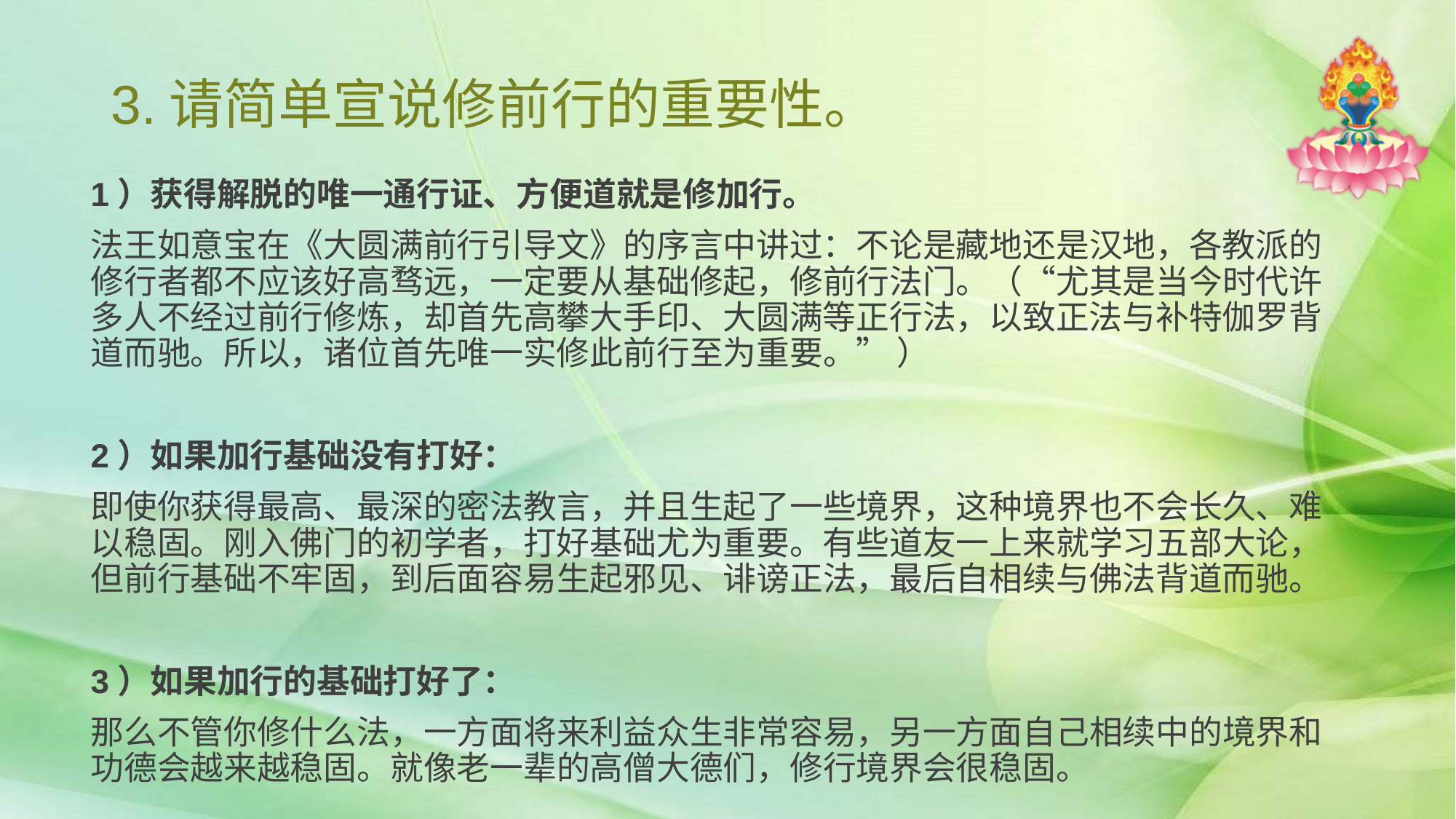

# 3.请简单宣说修前行的重要性。
1）获得解脱的唯一通行证、方便道就是修加行。
法王如意宝在《大圆满前行引导文》的序言中讲过：不论是藏地还是汉地，各教派的修行者都不应该好高骛远，一定要从基础修起，修前行法门。（“尤其是当今时代许多人不经过前行修炼，却首先高攀大手印、大圆满等正行法，以致正法与补特伽罗背道而驰。所以，诸位首先唯一实修此前行至为重要。” ）

2）如果加行基础没有打好：
即使你获得最高、最深的密法教言，并且生起了一些境界，这种境界也不会长久、难以稳固。刚入佛门的初学者，打好基础尤为重要。有些道友一上来就学习五部大论，但前行基础不牢固，到后面容易生起邪见、诽谤正法，最后自相续与佛法背道而驰。

3）如果加行的基础打好了：
那么不管你修什么法，一方面将来利益众生非常容易，另一方面自己相续中的境界和功德会越来越稳固。就像老一辈的高僧大德们，修行境界会很稳固。